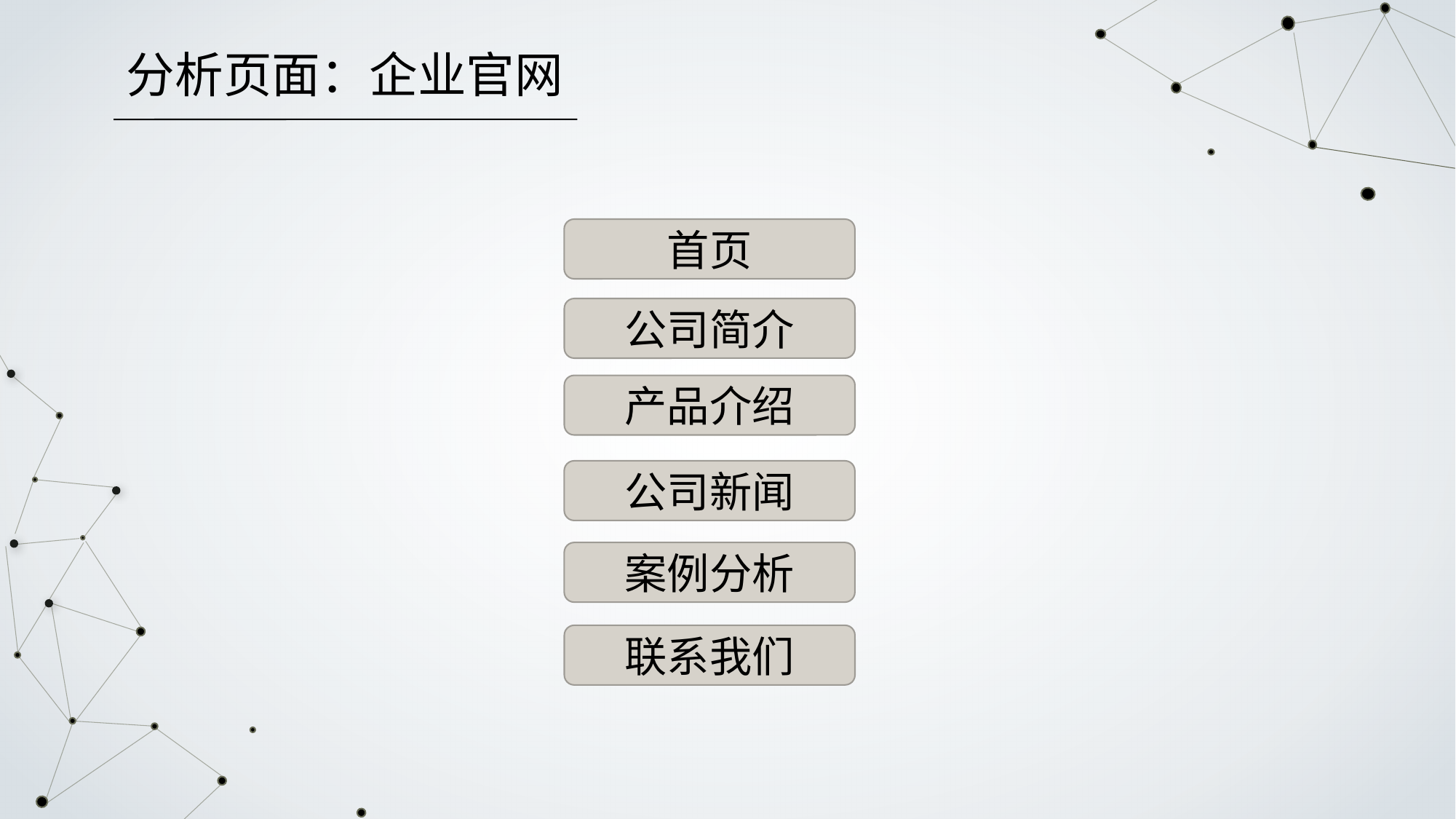

分析页面：企业官网

首页
公司简介

产品介绍

公司新闻

案例分析

联系我们